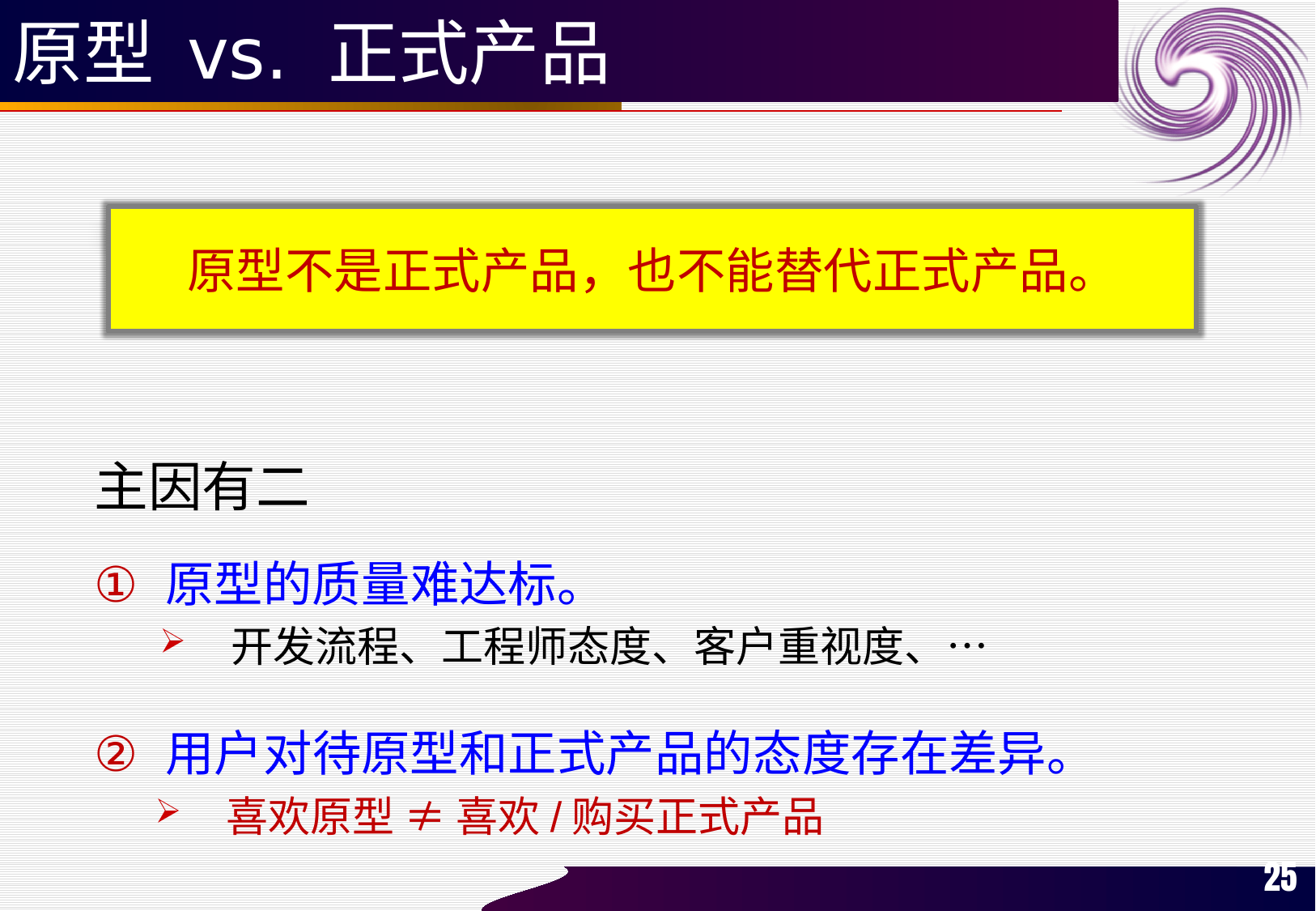

# 原型 vs. 正式产品
原型不是正式产品，也不能替代正式产品。
主因有二

原型的质量难达标。
开发流程、工程师态度、客户重视度、…

用户对待原型和正式产品的态度存在差异。
喜欢原型 ≠ 喜欢/购买正式产品

25